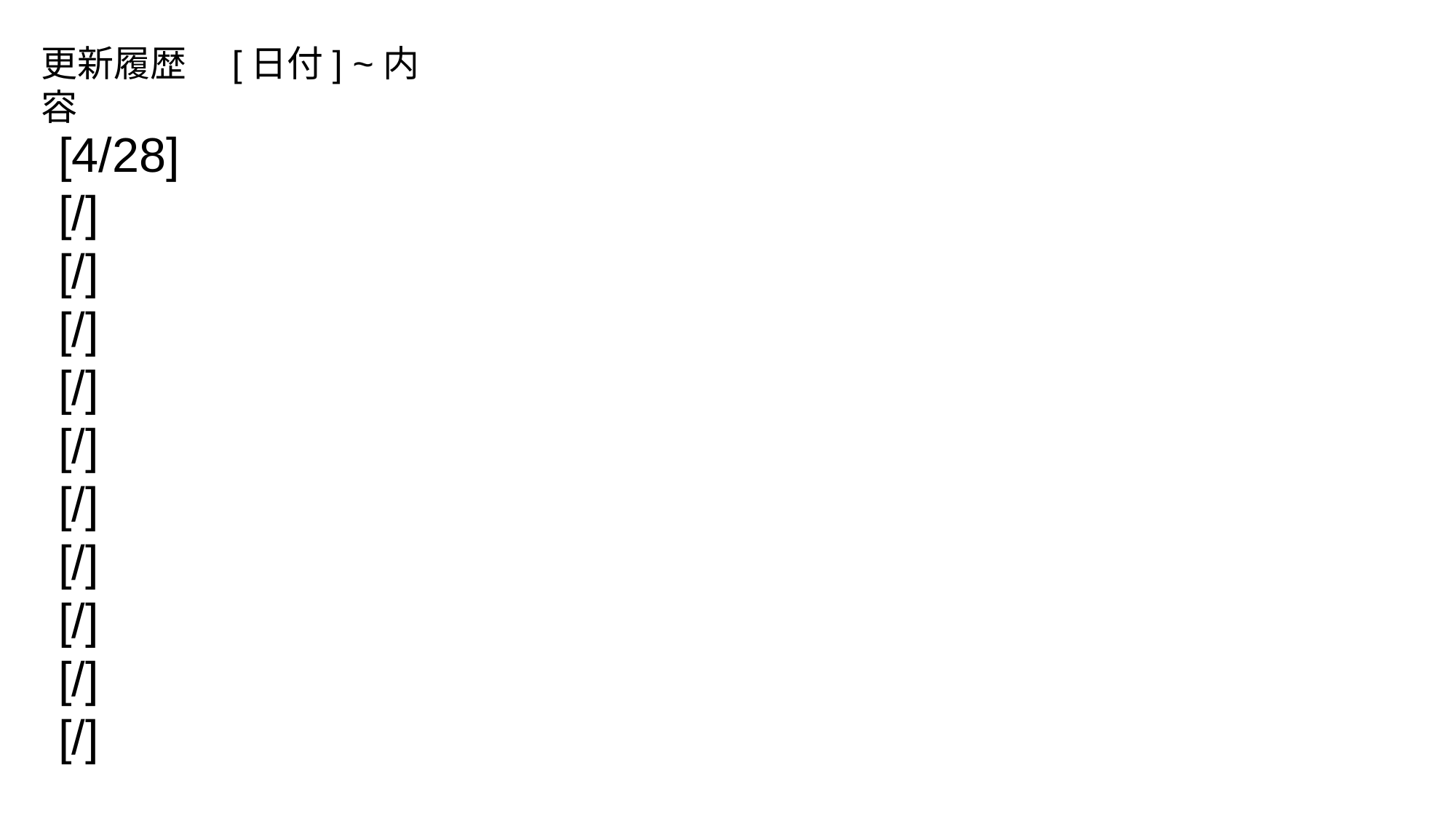

更新履歴　[日付] ~内容
[4/28]
[/]
[/]
[/]
[/]
[/]
[/]
[/]
[/]
[/]
[/]